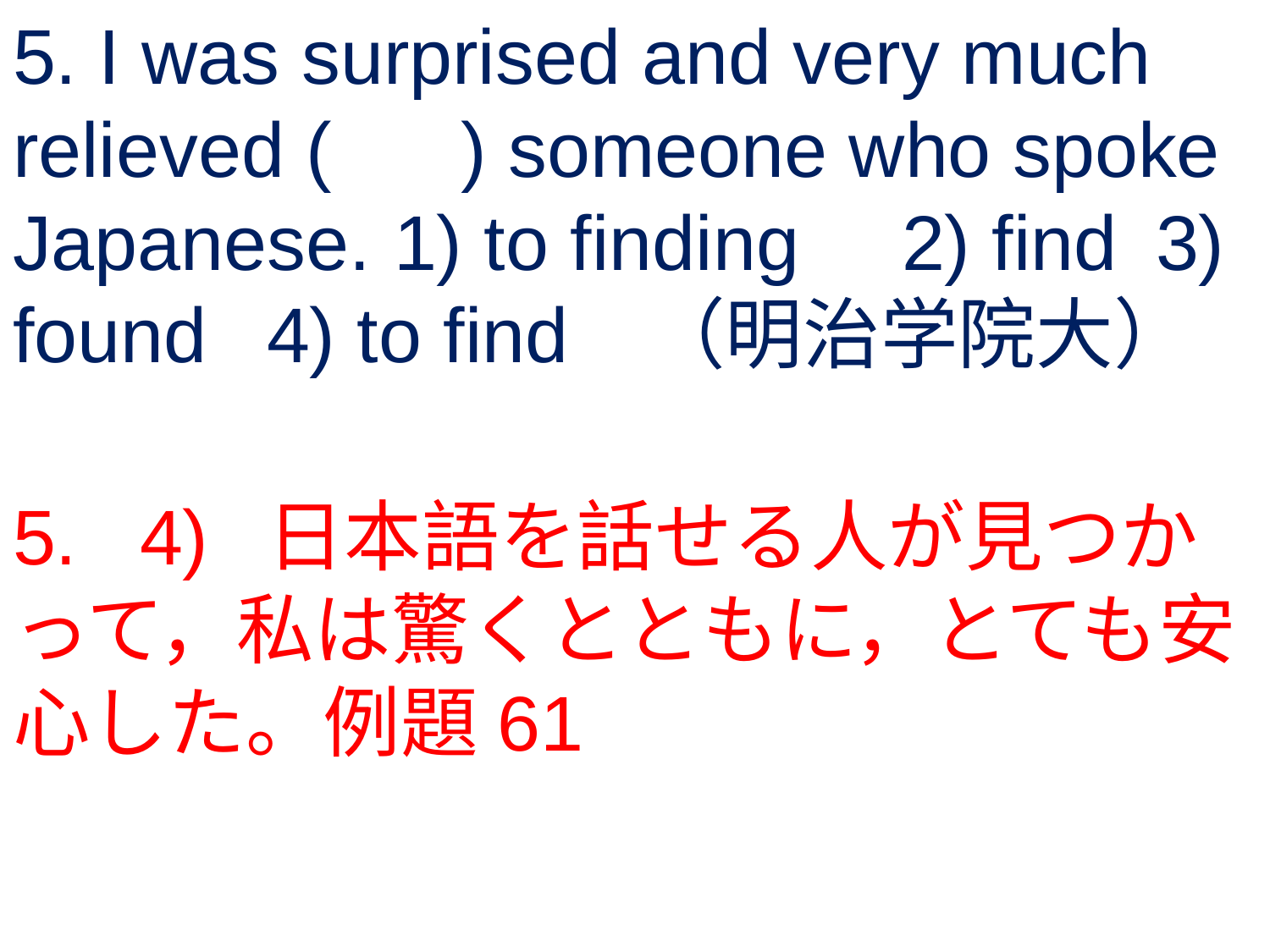

# 5. I was surprised and very much relieved (      ) someone who spoke Japanese.	1) to finding	2) find	3) found	4) to find	（明治学院大）
5.	4) 	日本語を話せる人が見つかって，私は驚くとともに，とても安心した。例題61